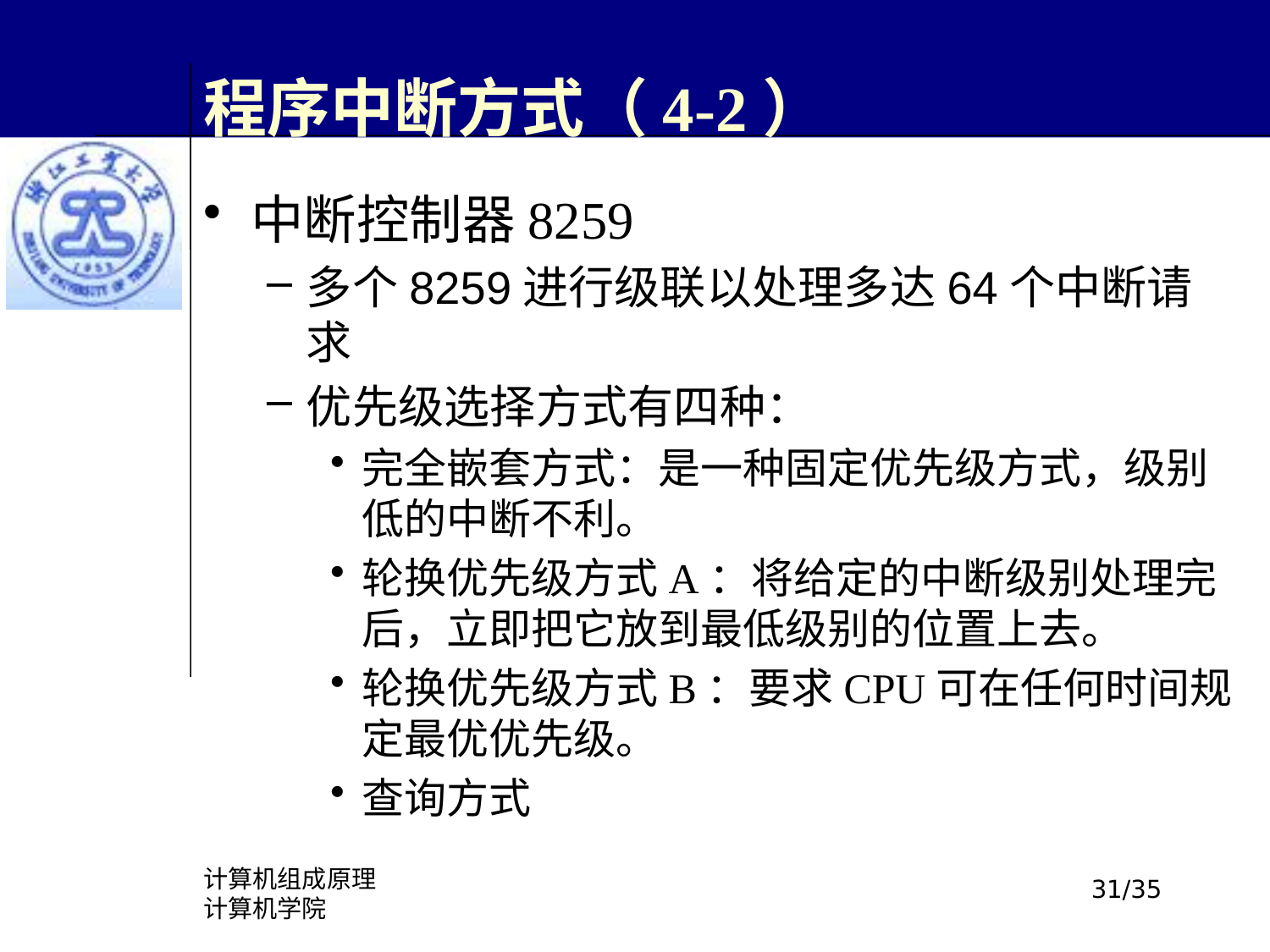

# 程序中断方式（4-2）
中断控制器8259
多个8259进行级联以处理多达64个中断请求
优先级选择方式有四种：
完全嵌套方式：是一种固定优先级方式，级别低的中断不利。
轮换优先级方式A：将给定的中断级别处理完后，立即把它放到最低级别的位置上去。
轮换优先级方式B：要求CPU可在任何时间规定最优优先级。
查询方式

计算机组成原理
计算机学院
31/35